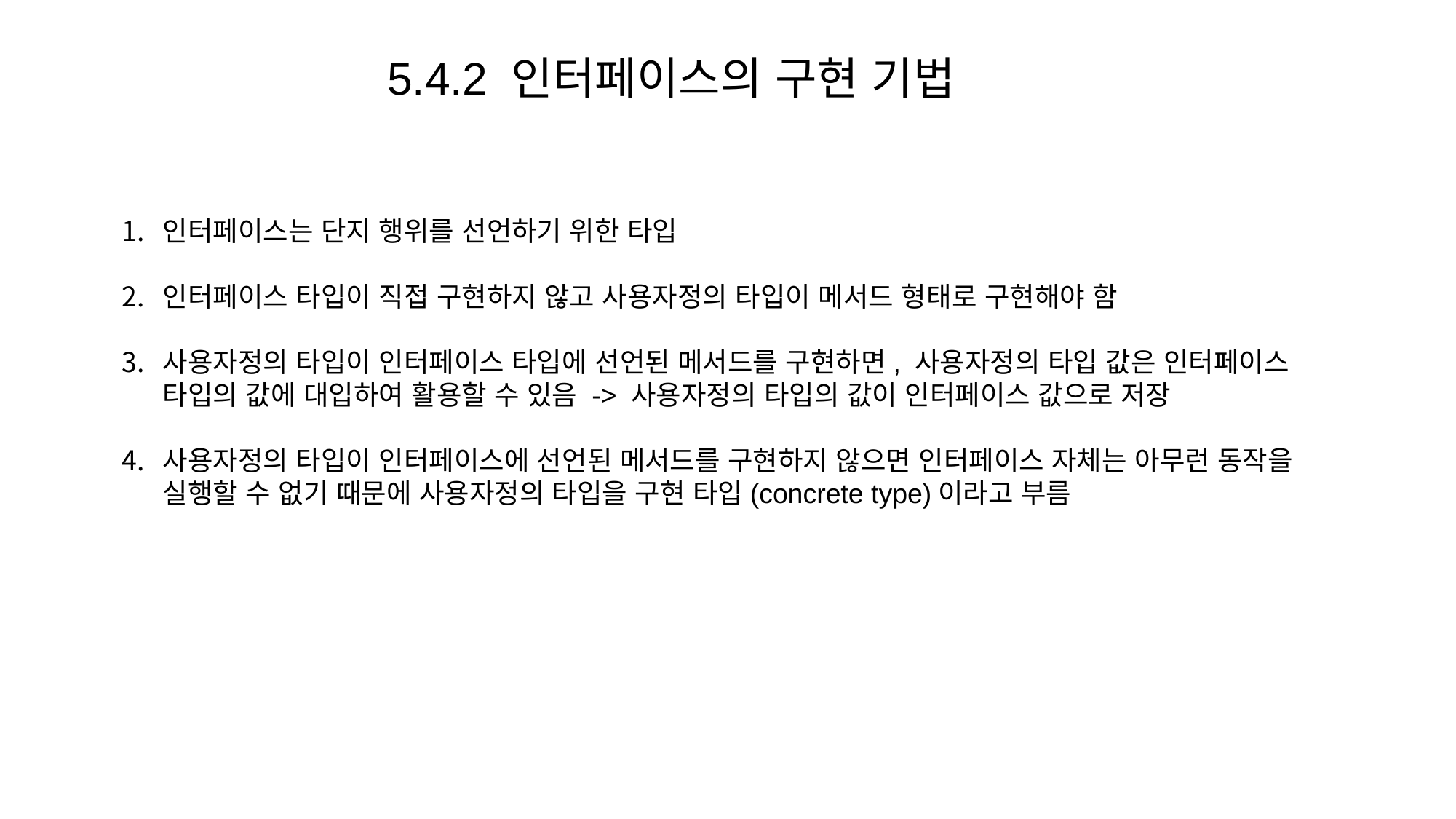

# 5.4.2 인터페이스의 구현 기법
인터페이스는 단지 행위를 선언하기 위한 타입

인터페이스 타입이 직접 구현하지 않고 사용자정의 타입이 메서드 형태로 구현해야 함

사용자정의 타입이 인터페이스 타입에 선언된 메서드를 구현하면, 사용자정의 타입 값은 인터페이스 타입의 값에 대입하여 활용할 수 있음 -> 사용자정의 타입의 값이 인터페이스 값으로 저장

사용자정의 타입이 인터페이스에 선언된 메서드를 구현하지 않으면 인터페이스 자체는 아무런 동작을 실행할 수 없기 때문에 사용자정의 타입을 구현 타입(concrete type)이라고 부름